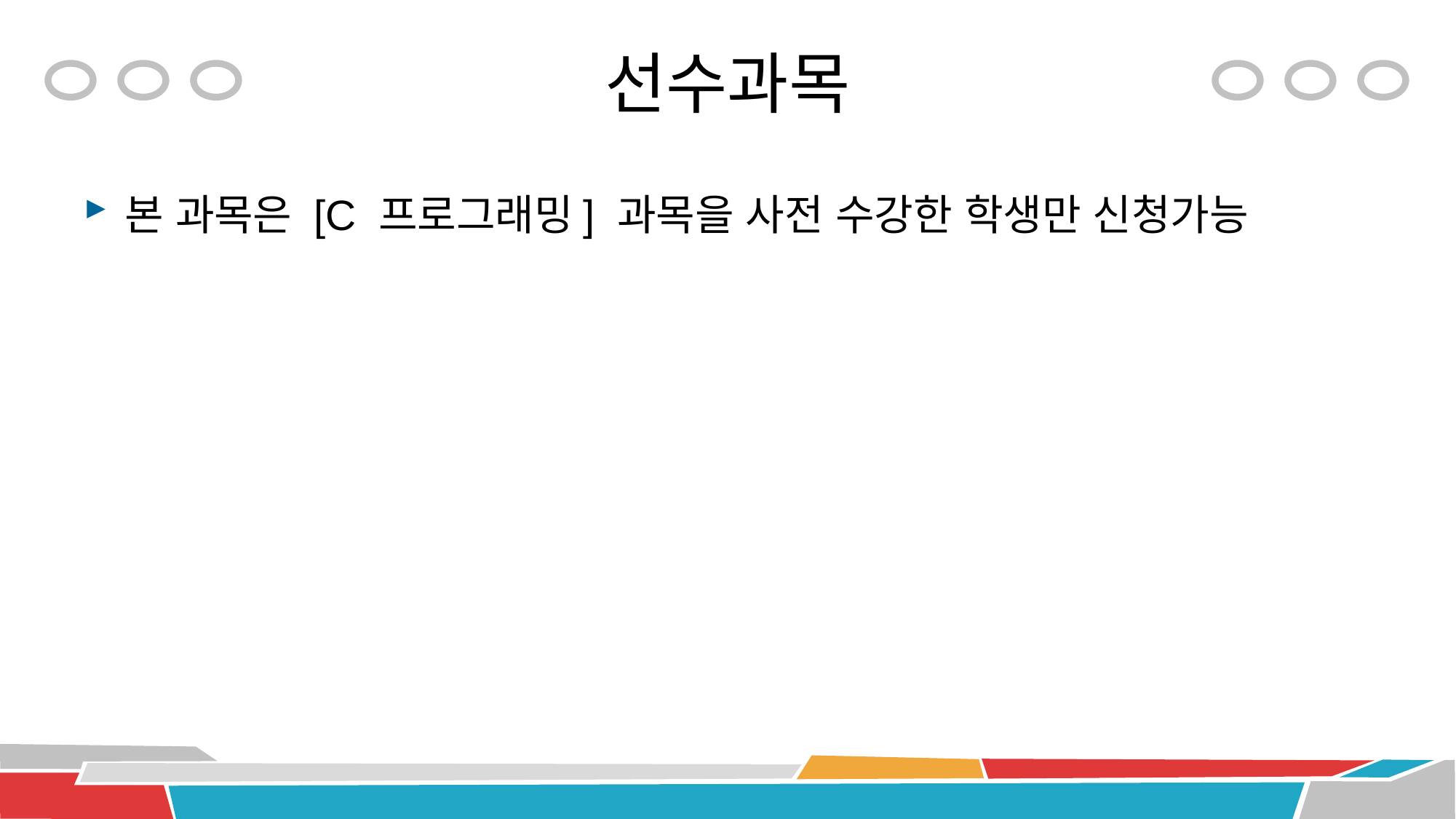

# 선수과목
본 과목은 [C 프로그래밍] 과목을 사전 수강한 학생만 신청가능